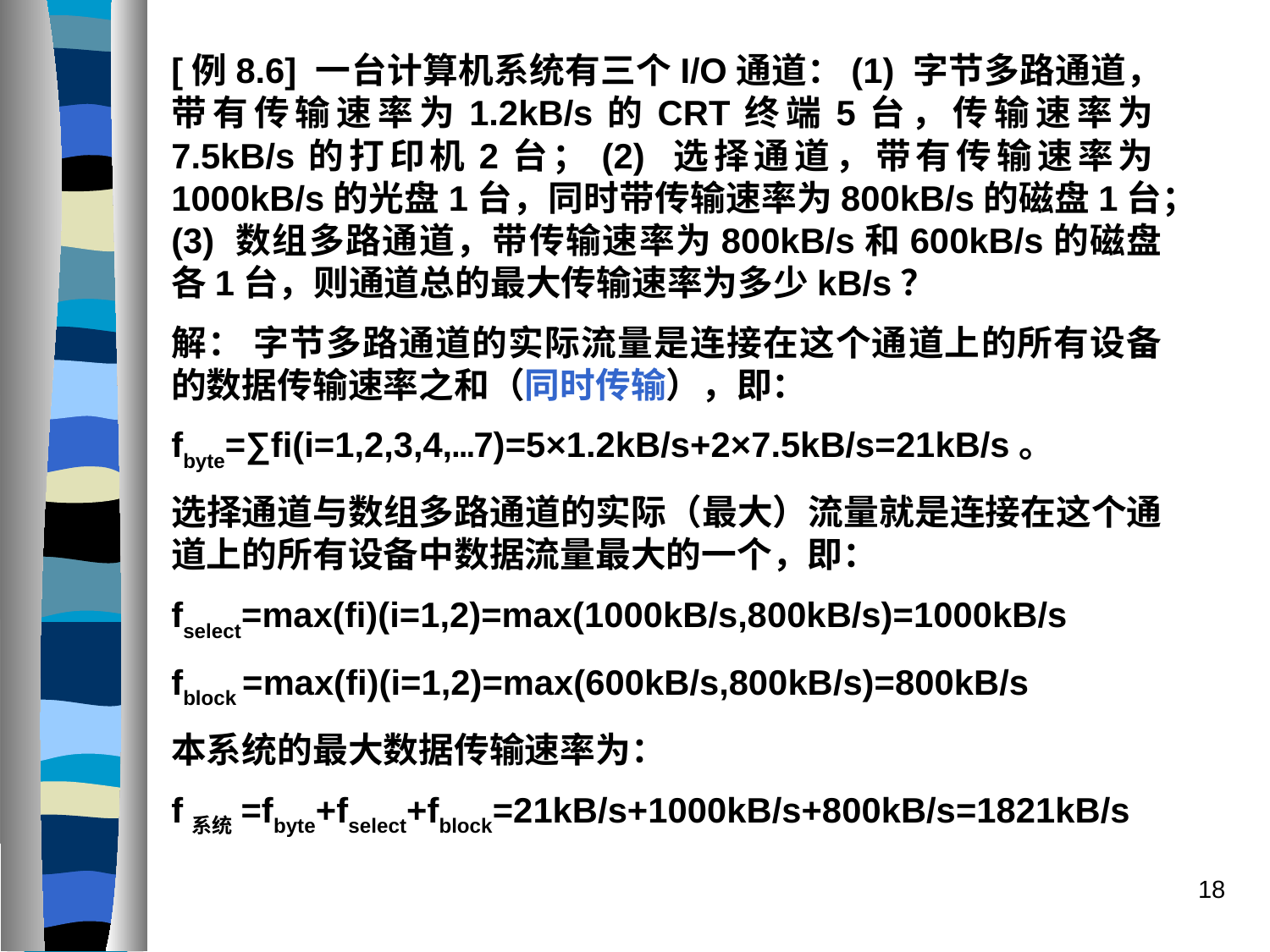

[例8.6] 一台计算机系统有三个I/O通道：(1) 字节多路通道，带有传输速率为1.2kB/s的CRT终端5台，传输速率为7.5kB/s的打印机2台；(2) 选择通道，带有传输速率为1000kB/s的光盘1台，同时带传输速率为800kB/s的磁盘1台；(3) 数组多路通道，带传输速率为800kB/s和600kB/s的磁盘各1台，则通道总的最大传输速率为多少kB/s？
解： 字节多路通道的实际流量是连接在这个通道上的所有设备的数据传输速率之和（同时传输），即：
fbyte=∑fi(i=1,2,3,4,…7)=5×1.2kB/s+2×7.5kB/s=21kB/s。
选择通道与数组多路通道的实际（最大）流量就是连接在这个通道上的所有设备中数据流量最大的一个，即：
fselect=max(fi)(i=1,2)=max(1000kB/s,800kB/s)=1000kB/s
fblock =max(fi)(i=1,2)=max(600kB/s,800kB/s)=800kB/s
本系统的最大数据传输速率为：
f系统=fbyte+fselect+fblock=21kB/s+1000kB/s+800kB/s=1821kB/s

18